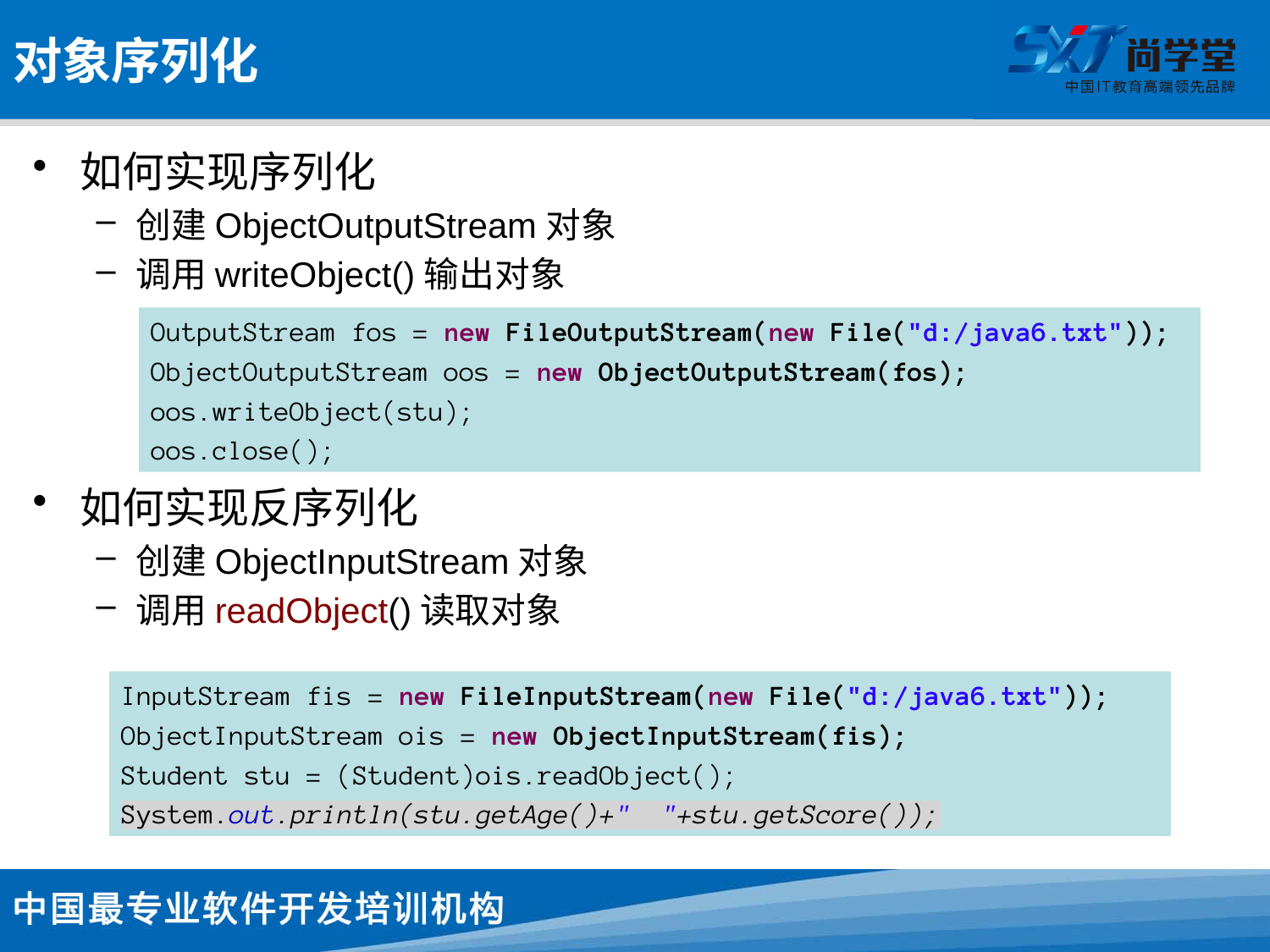

# 对象序列化
如何实现序列化
创建ObjectOutputStream对象
调用writeObject()输出对象

如何实现反序列化
创建ObjectInputStream对象
调用readObject()读取对象

OutputStream fos = new FileOutputStream(new File("d:/java6.txt"));
ObjectOutputStream oos = new ObjectOutputStream(fos);
oos.writeObject(stu);
oos.close();
InputStream fis = new FileInputStream(new File("d:/java6.txt"));
ObjectInputStream ois = new ObjectInputStream(fis);
Student stu = (Student)ois.readObject();
System.out.println(stu.getAge()+"  "+stu.getScore());